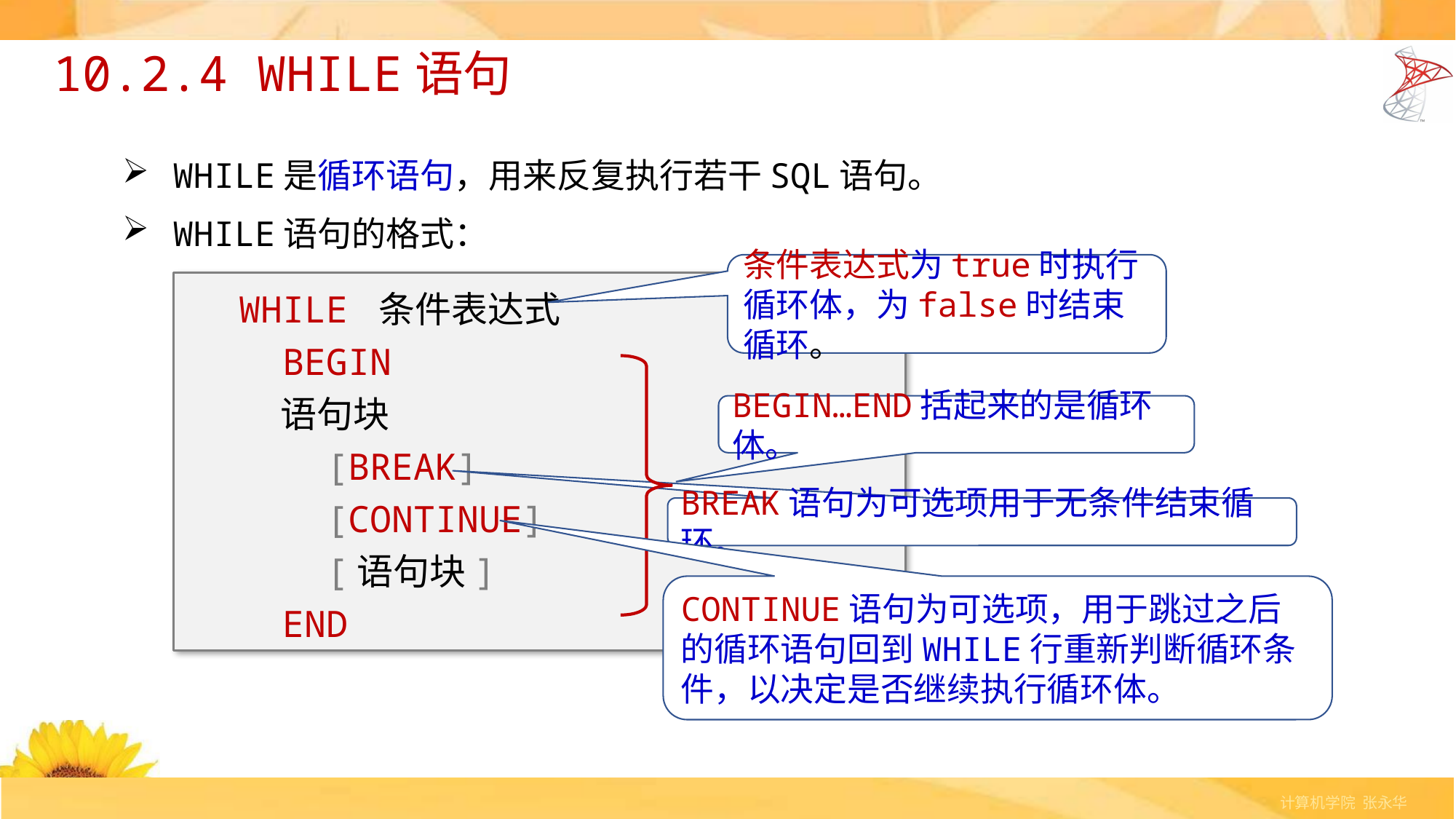

# 10.2.4 WHILE语句
WHILE是循环语句，用来反复执行若干SQL语句。
WHILE语句的格式：
条件表达式为true时执行循环体，为false时结束循环。
WHILE 条件表达式
  BEGIN
    语句块
    [BREAK]
    [CONTINUE]
    [语句块]
  END

BEGIN…END括起来的是循环体。
BREAK语句为可选项用于无条件结束循环。
CONTINUE语句为可选项，用于跳过之后的循环语句回到WHILE行重新判断循环条件，以决定是否继续执行循环体。